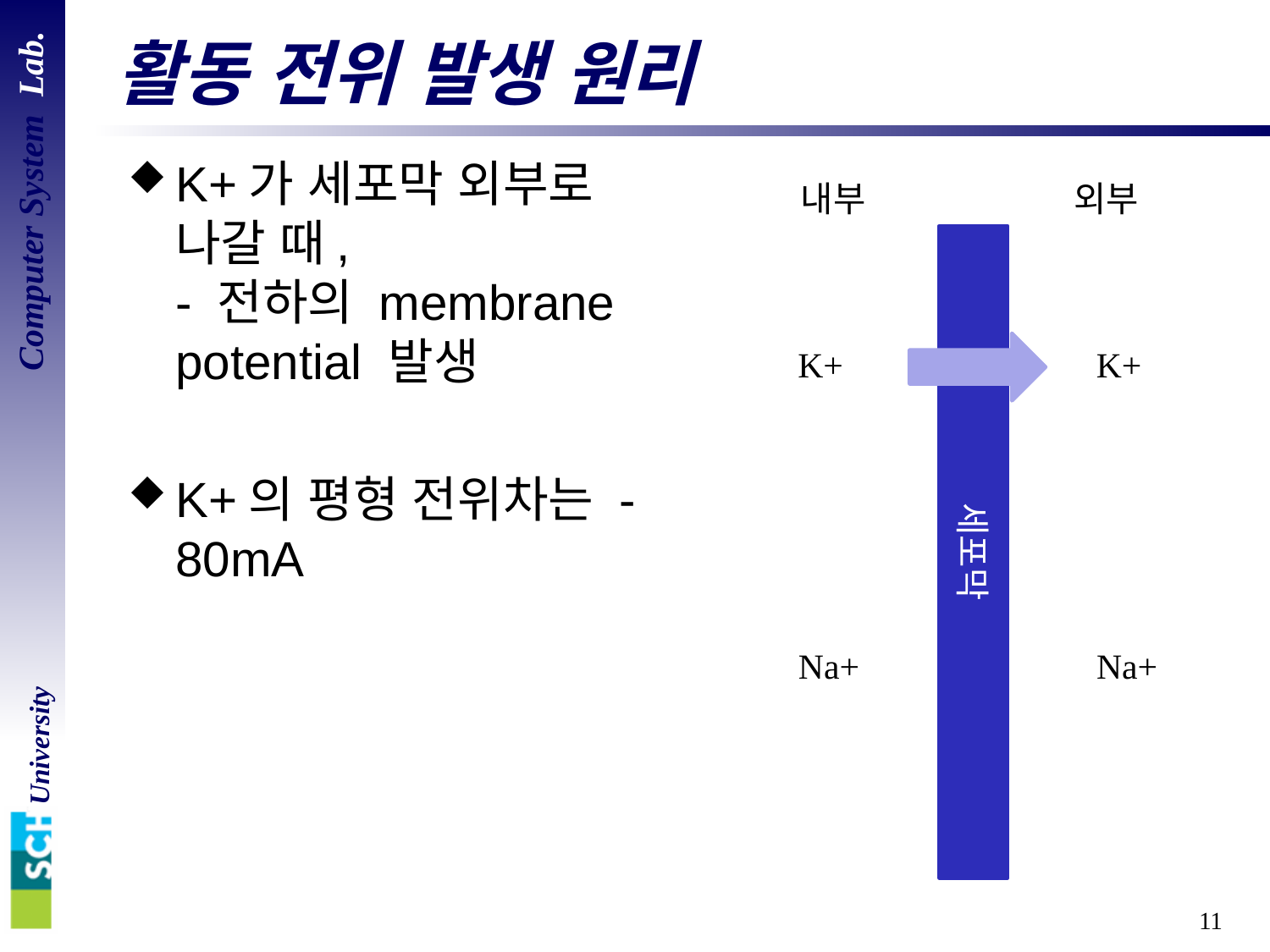

# 활동 전위 발생 원리
K+가 세포막 외부로 나갈 때,
- 전하의 membrane potential 발생

K+의 평형 전위차는 -80mA
내부
외부
세포막

K+
K+
Na+
Na+